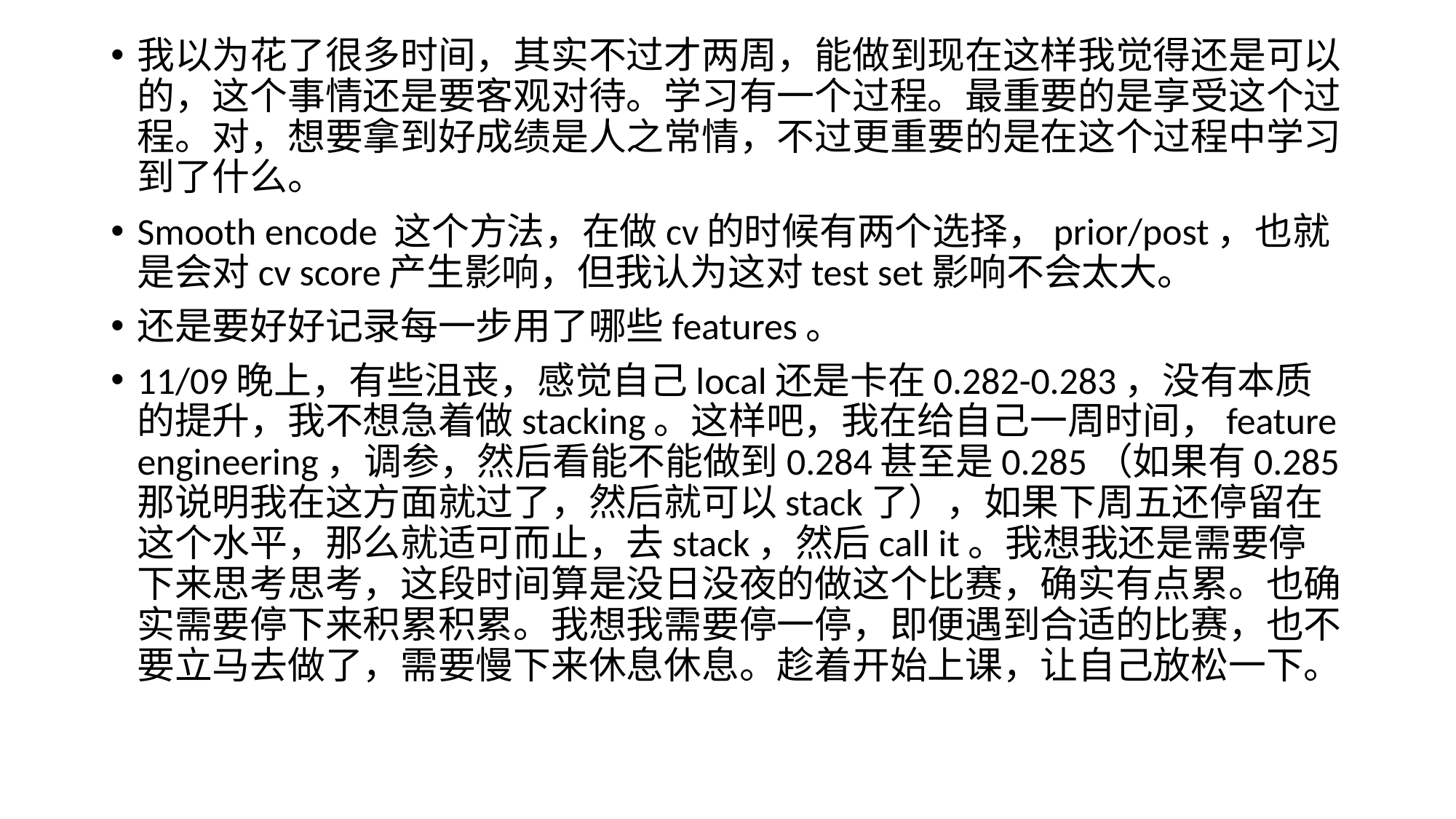

我以为花了很多时间，其实不过才两周，能做到现在这样我觉得还是可以的，这个事情还是要客观对待。学习有一个过程。最重要的是享受这个过程。对，想要拿到好成绩是人之常情，不过更重要的是在这个过程中学习到了什么。
Smooth encode 这个方法，在做cv的时候有两个选择，prior/post，也就是会对cv score产生影响，但我认为这对test set影响不会太大。
还是要好好记录每一步用了哪些features。
11/09晚上，有些沮丧，感觉自己local还是卡在0.282-0.283，没有本质的提升，我不想急着做stacking。这样吧，我在给自己一周时间，feature engineering，调参，然后看能不能做到0.284甚至是0.285（如果有0.285那说明我在这方面就过了，然后就可以stack了），如果下周五还停留在这个水平，那么就适可而止，去stack，然后call it。我想我还是需要停下来思考思考，这段时间算是没日没夜的做这个比赛，确实有点累。也确实需要停下来积累积累。我想我需要停一停，即便遇到合适的比赛，也不要立马去做了，需要慢下来休息休息。趁着开始上课，让自己放松一下。